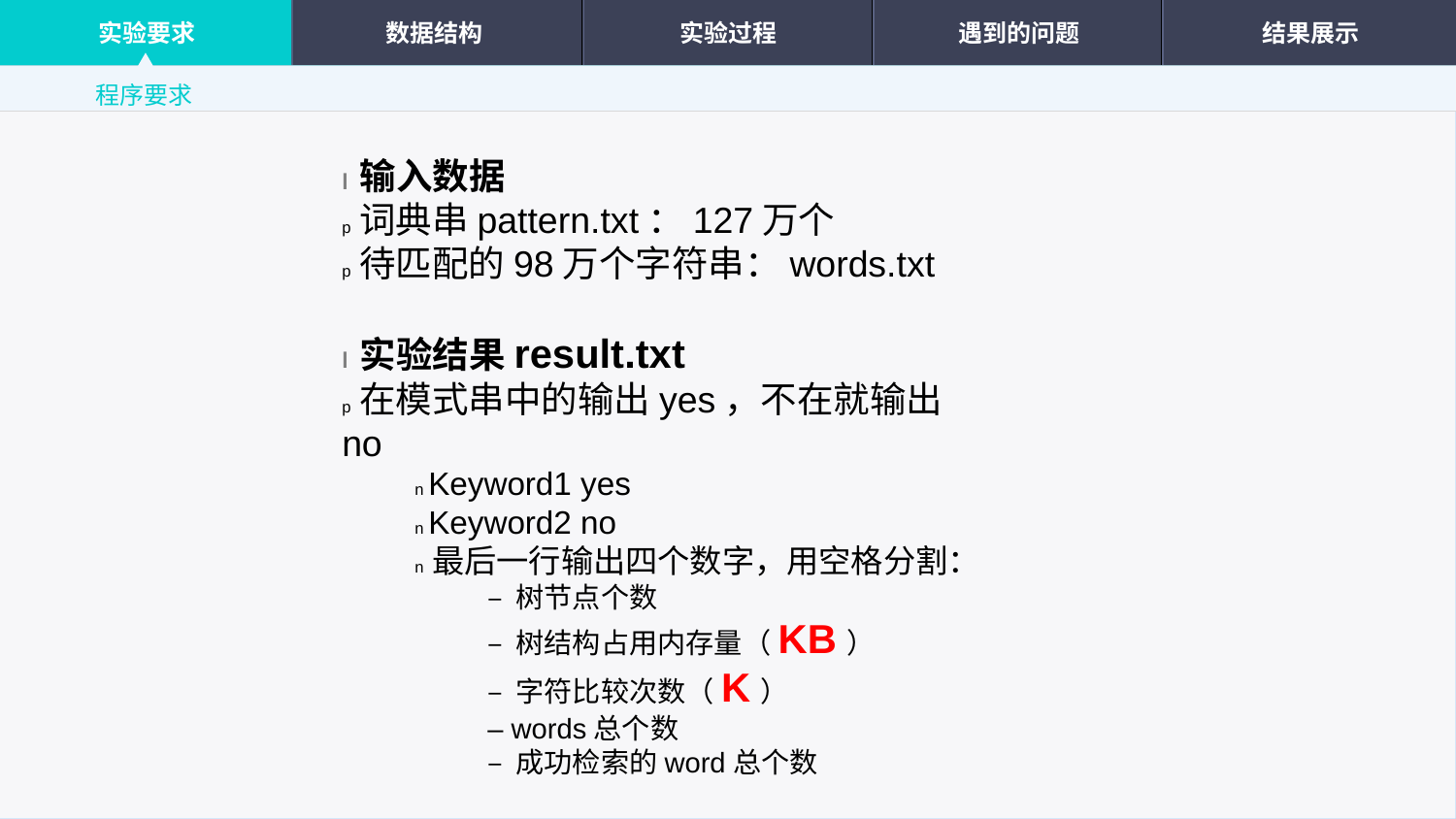

实验要求
数据结构
实验过程
遇到的问题
结果展示
程序要求
l 输入数据
p 词典串pattern.txt：127万个
p 待匹配的98万个字符串：words.txt

l 实验结果result.txt
p 在模式串中的输出yes，不在就输出no
n Keyword1 yes
n Keyword2 no
n 最后一行输出四个数字，用空格分割：
– 树节点个数
– 树结构占用内存量（KB）
– 字符比较次数（K）
– words总个数
– 成功检索的word总个数